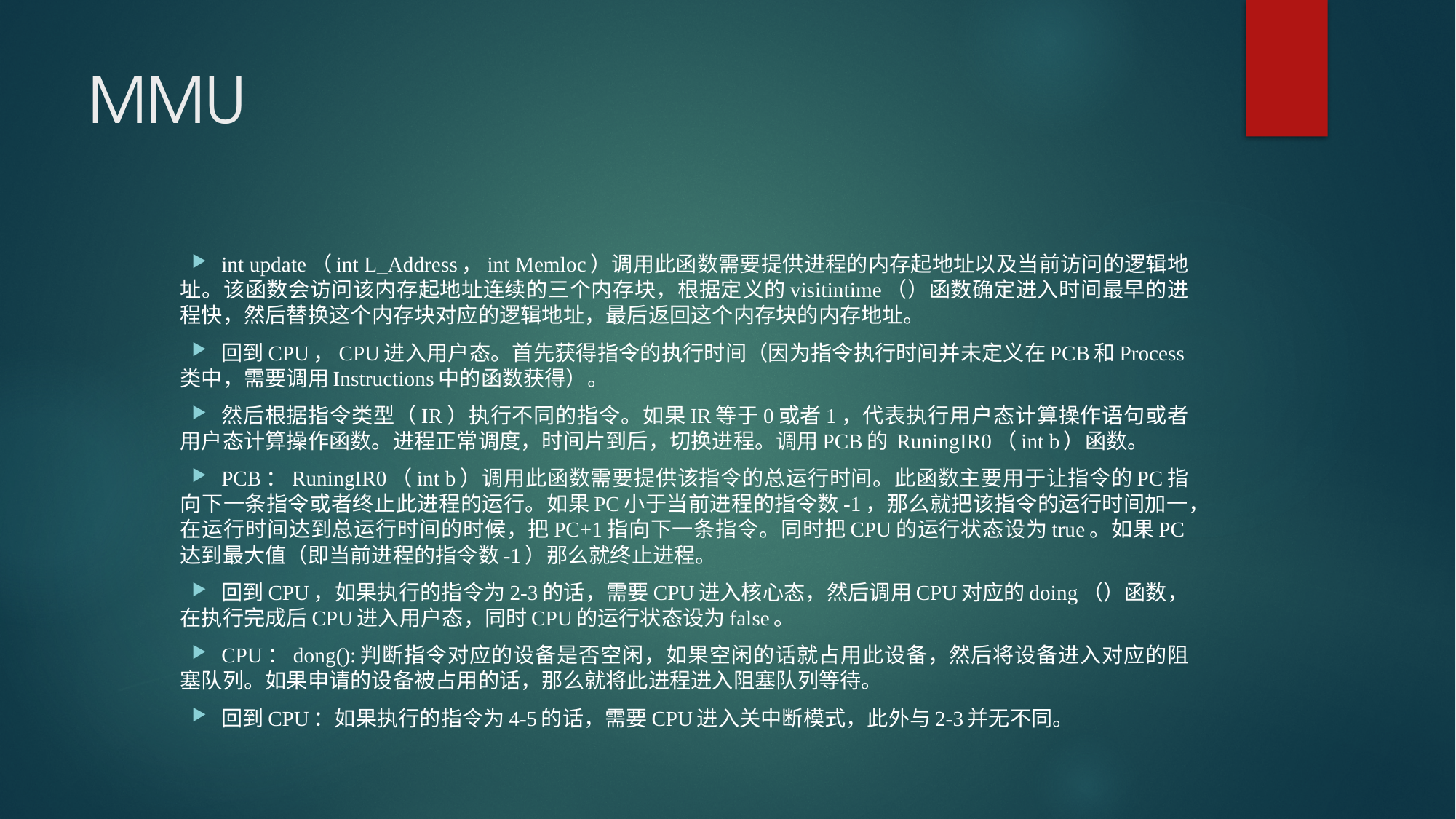

# MMU
int update（int L_Address，int Memloc）调用此函数需要提供进程的内存起地址以及当前访问的逻辑地址。该函数会访问该内存起地址连续的三个内存块，根据定义的visitintime（）函数确定进入时间最早的进程快，然后替换这个内存块对应的逻辑地址，最后返回这个内存块的内存地址。
回到CPU，CPU进入用户态。首先获得指令的执行时间（因为指令执行时间并未定义在PCB和Process类中，需要调用Instructions中的函数获得）。
然后根据指令类型（IR）执行不同的指令。如果IR等于0或者1，代表执行用户态计算操作语句或者用户态计算操作函数。进程正常调度，时间片到后，切换进程。调用PCB的 RuningIR0（int b）函数。
PCB：RuningIR0（int b）调用此函数需要提供该指令的总运行时间。此函数主要用于让指令的PC指向下一条指令或者终止此进程的运行。如果PC小于当前进程的指令数-1，那么就把该指令的运行时间加一，在运行时间达到总运行时间的时候，把PC+1指向下一条指令。同时把CPU的运行状态设为true。如果PC达到最大值（即当前进程的指令数-1）那么就终止进程。
回到CPU，如果执行的指令为2-3的话，需要CPU进入核心态，然后调用CPU对应的doing（）函数，在执行完成后CPU进入用户态，同时CPU的运行状态设为false。
CPU：dong():判断指令对应的设备是否空闲，如果空闲的话就占用此设备，然后将设备进入对应的阻塞队列。如果申请的设备被占用的话，那么就将此进程进入阻塞队列等待。
回到CPU：如果执行的指令为4-5的话，需要CPU进入关中断模式，此外与2-3并无不同。